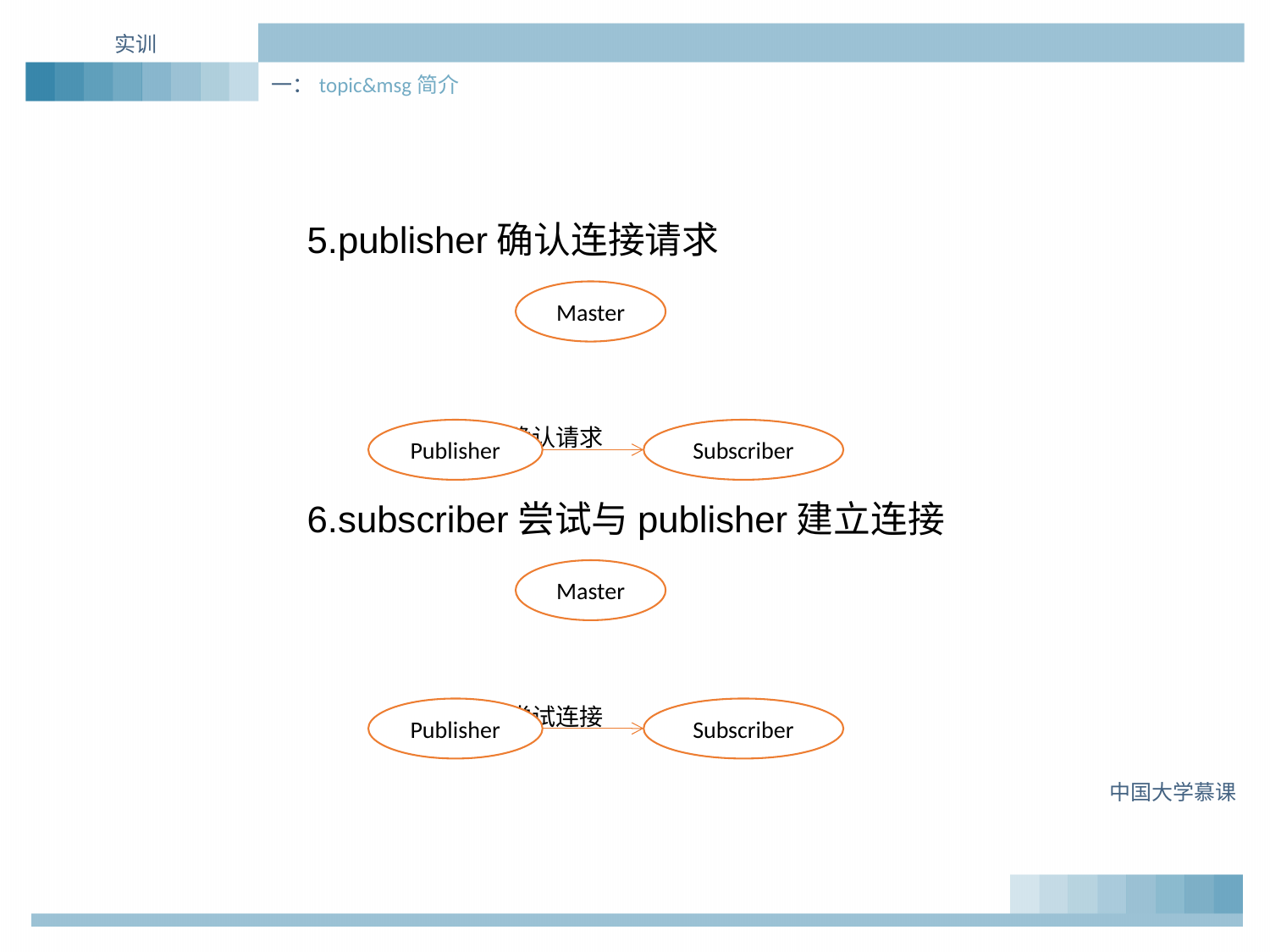

实训
一：topic&msg简介

5.publisher确认连接请求

                                     确认请求

6.subscriber尝试与publisher建立连接

                                     尝试连接
Master
Publisher
Subscriber
Master
Publisher
Subscriber
中国大学慕课